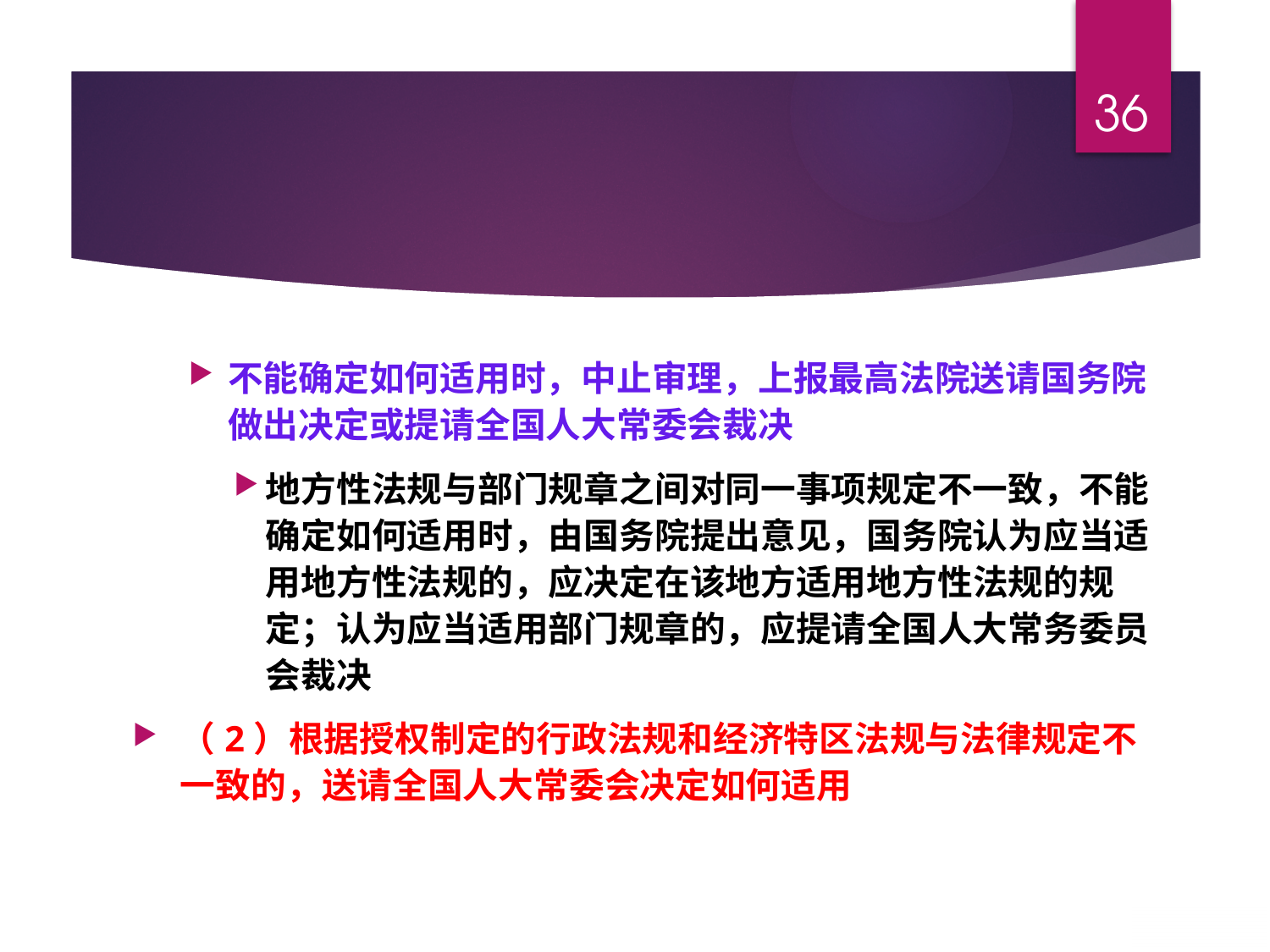

36
#
不能确定如何适用时，中止审理，上报最高法院送请国务院做出决定或提请全国人大常委会裁决
地方性法规与部门规章之间对同一事项规定不一致，不能确定如何适用时，由国务院提出意见，国务院认为应当适用地方性法规的，应决定在该地方适用地方性法规的规定；认为应当适用部门规章的，应提请全国人大常务委员会裁决
（2）根据授权制定的行政法规和经济特区法规与法律规定不一致的，送请全国人大常委会决定如何适用